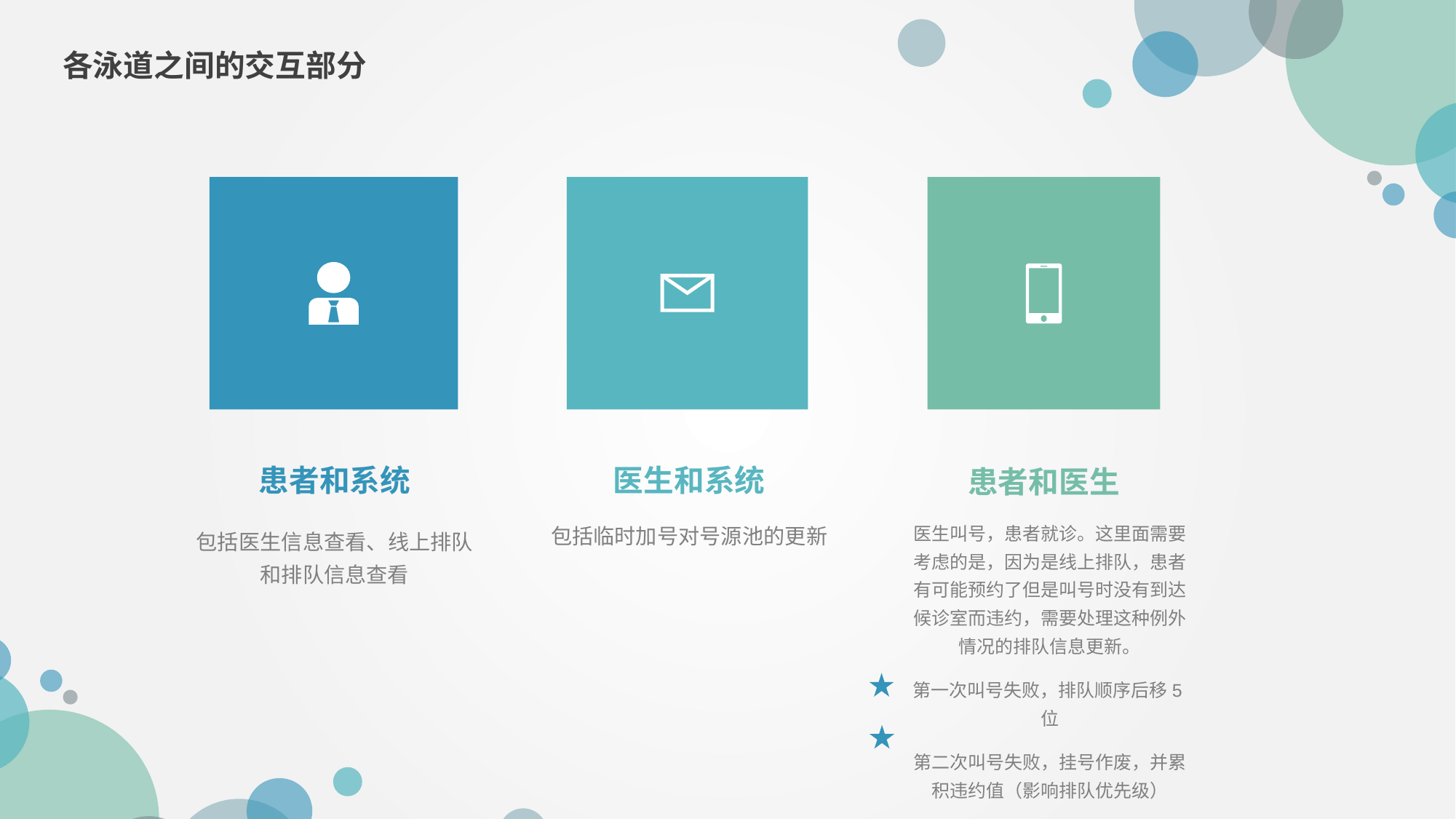

各泳道之间的交互部分

医生和系统
患者和系统
患者和医生
包括临时加号对号源池的更新
医生叫号，患者就诊。这里面需要考虑的是，因为是线上排队，患者有可能预约了但是叫号时没有到达候诊室而违约，需要处理这种例外情况的排队信息更新。
第一次叫号失败，排队顺序后移5位
第二次叫号失败，挂号作废，并累积违约值（影响排队优先级）
包括医生信息查看、线上排队和排队信息查看